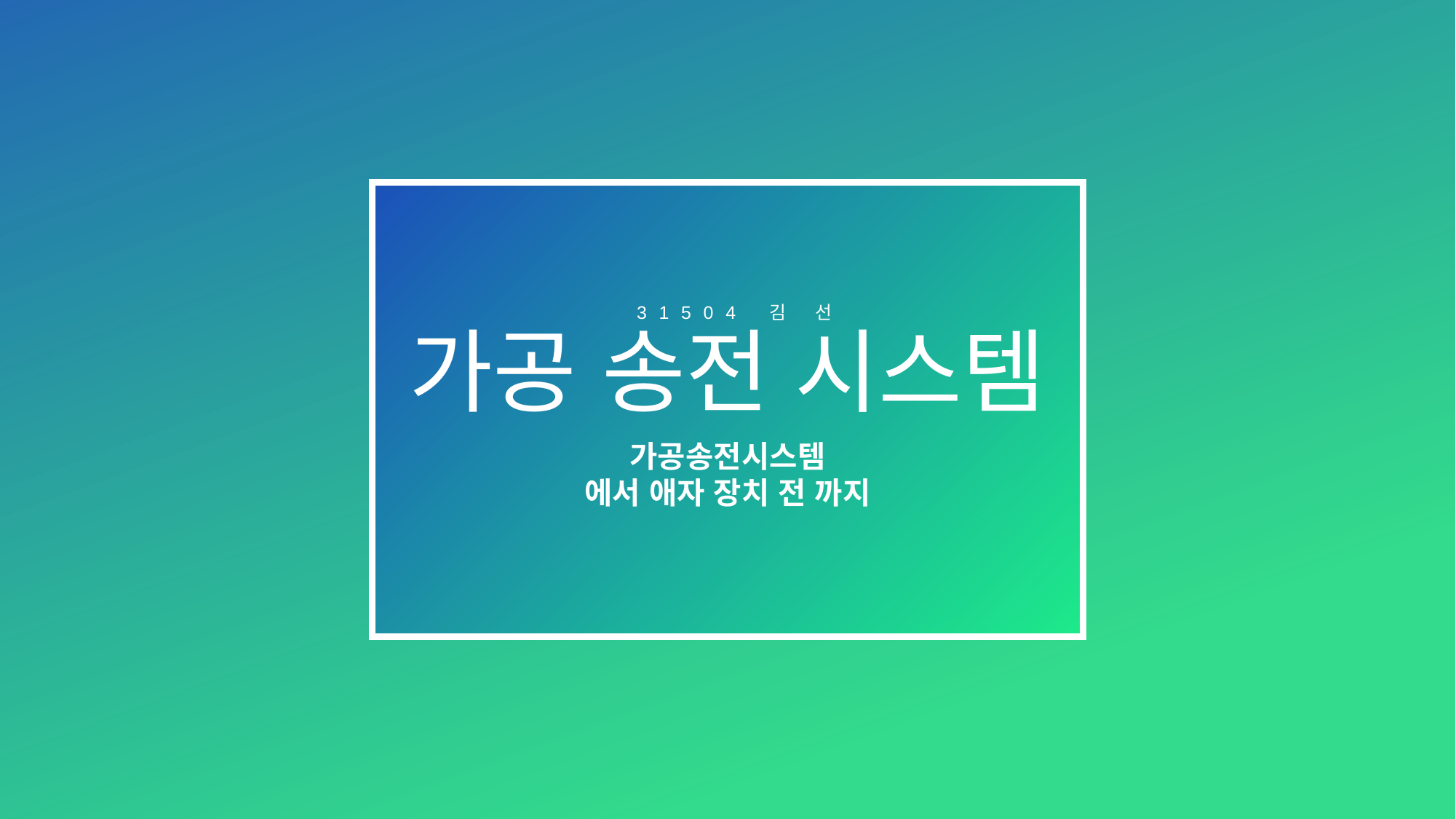

31504 김 선
가공 송전 시스템
가공송전시스템
에서 애자 장치 전 까지